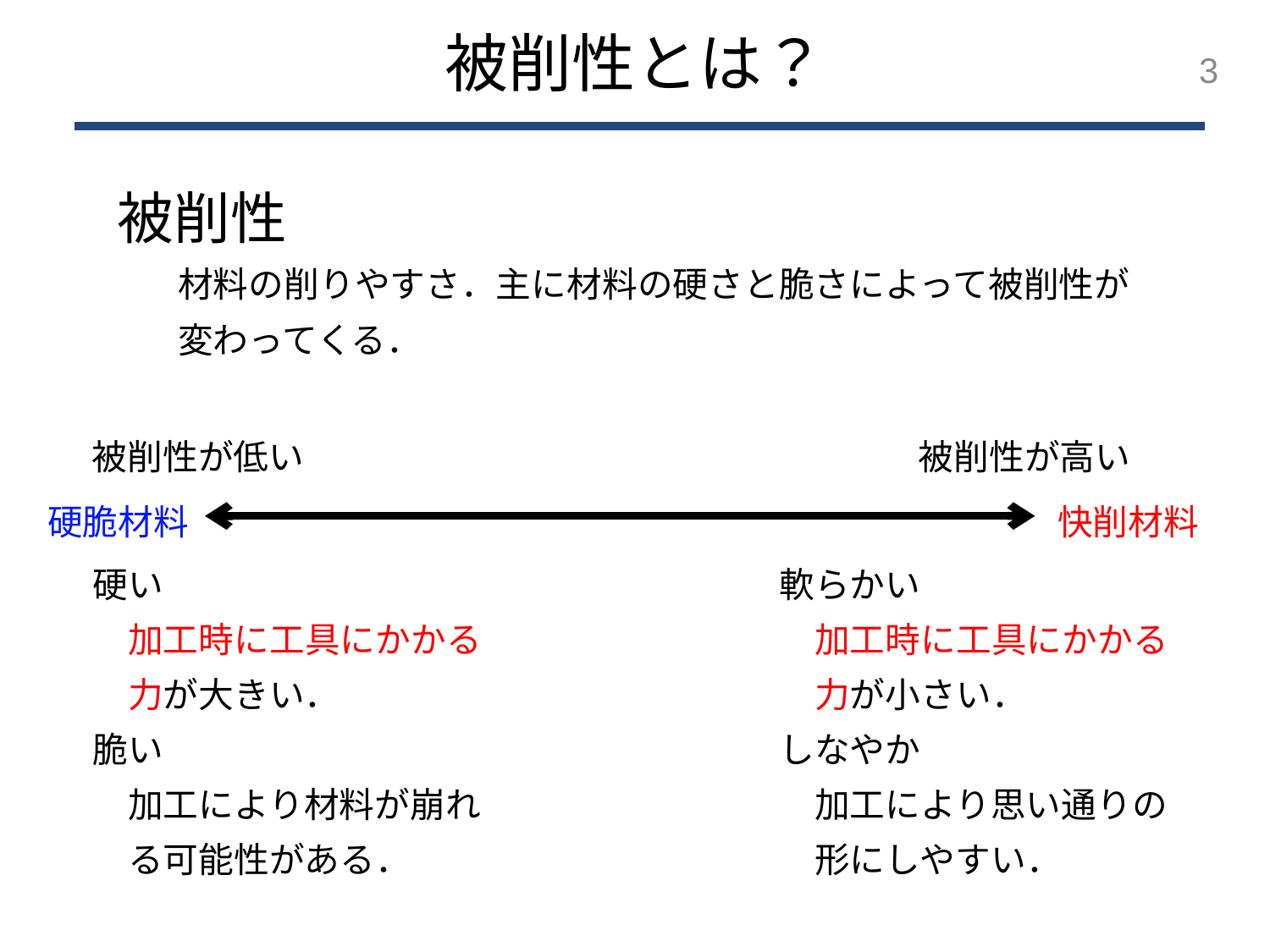

被削性とは？
3
被削性
材料の削りやすさ．主に材料の硬さと脆さによって被削性が
変わってくる．
被削性が低い
被削性が高い
硬脆材料
快削材料
硬い
　加工時に工具にかかる
　力が大きい．
脆い
　加工により材料が崩れ
　る可能性がある．
軟らかい
　加工時に工具にかかる
　力が小さい．
しなやか
　加工により思い通りの
　形にしやすい．